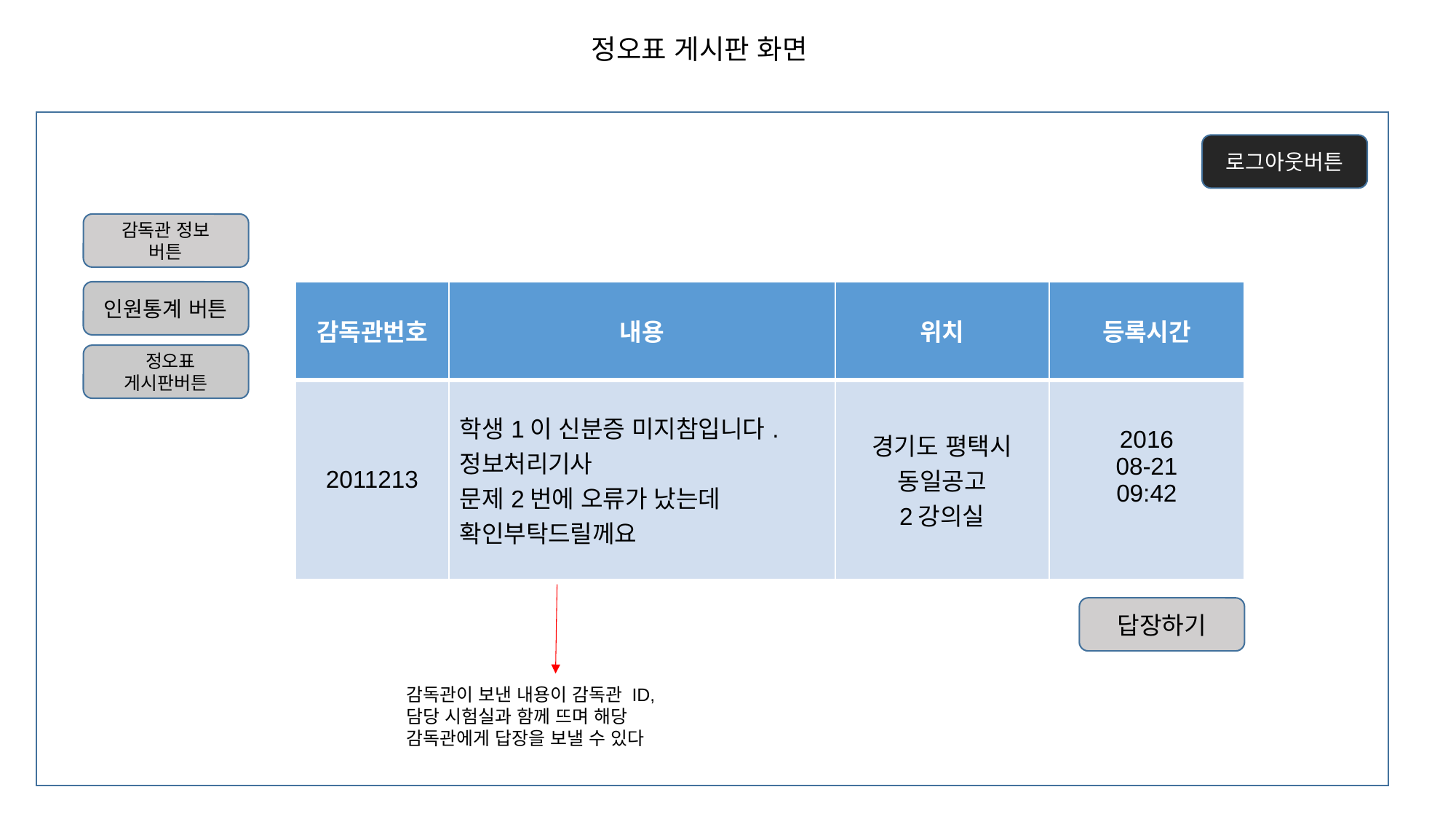

정오표 게시판 화면

로그아웃버튼
감독관 정보
버튼
인원통계 버튼
| 감독관번호 | 내용 | 위치 | 등록시간 |
| --- | --- | --- | --- |
| 2011213 | 학생1이 신분증 미지참입니다. 정보처리기사 문제2번에 오류가 났는데 확인부탁드릴께요 | 경기도 평택시 동일공고 2강의실 | 2016 08-21 09:42 |
 정오표 게시판버튼
답장하기
감독관이 보낸 내용이 감독관 ID, 담당 시험실과 함께 뜨며 해당 감독관에게 답장을 보낼 수 있다